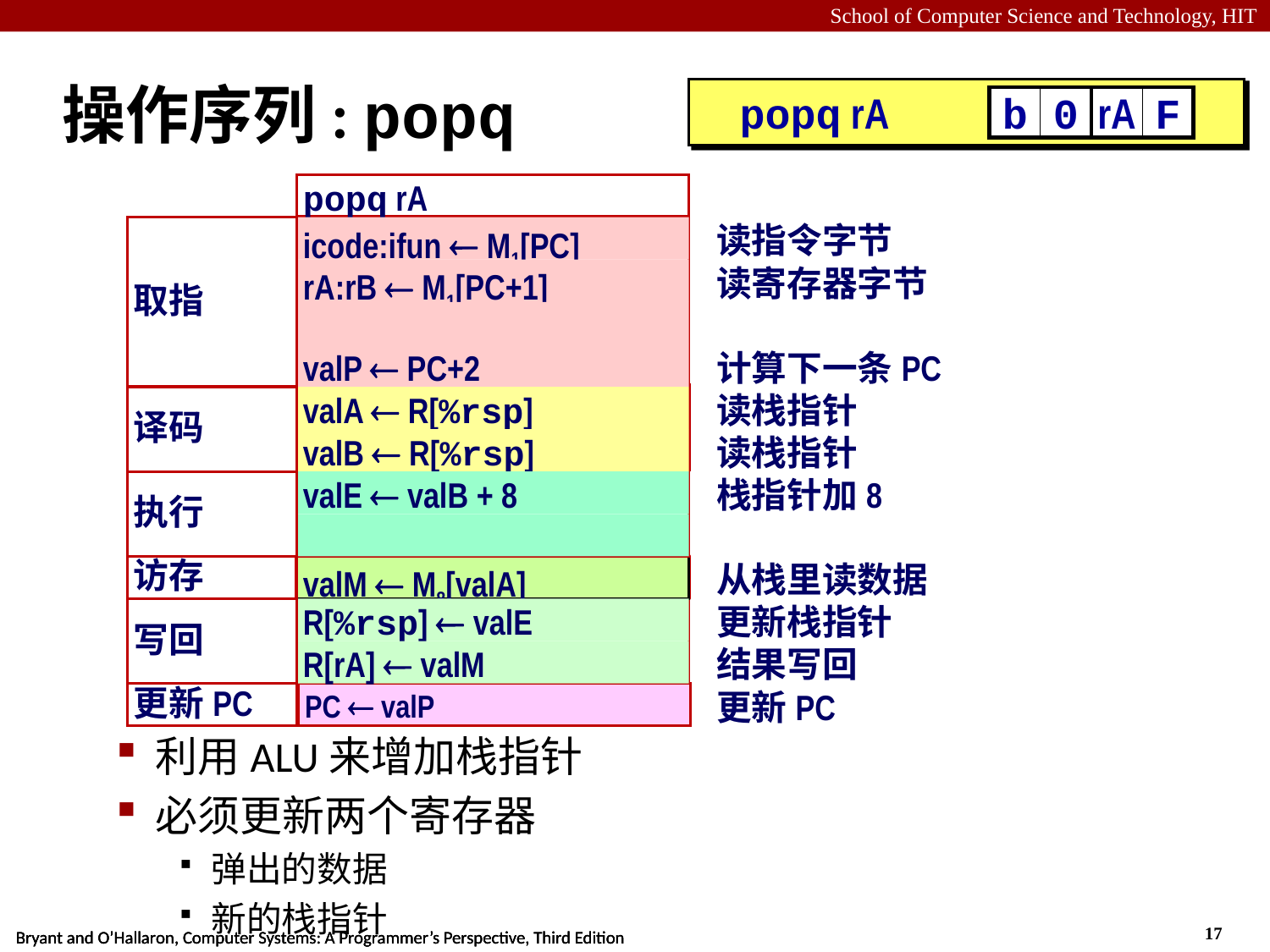

# 操作序列: popq

popq rA
b

0
rA

F
popq rA

取指
icode:ifun ← M1[PC]
读指令字节
rA:rB ← M1[PC+1]
读寄存器字节

valP ← PC+2
计算下一条PC

译码
valA ← R[%rsp]
读栈指针
valB ← R[%rsp]
读栈指针
执行
valE ← valB + 8
栈指针加8

访存

valM ← M8[valA]
从栈里读数据
写回

R[%rsp] ← valE
更新栈指针
R[rA] ← valM
结果写回
PC ← valP
更新PC

更新PC
利用ALU来增加栈指针
必须更新两个寄存器
弹出的数据
新的栈指针